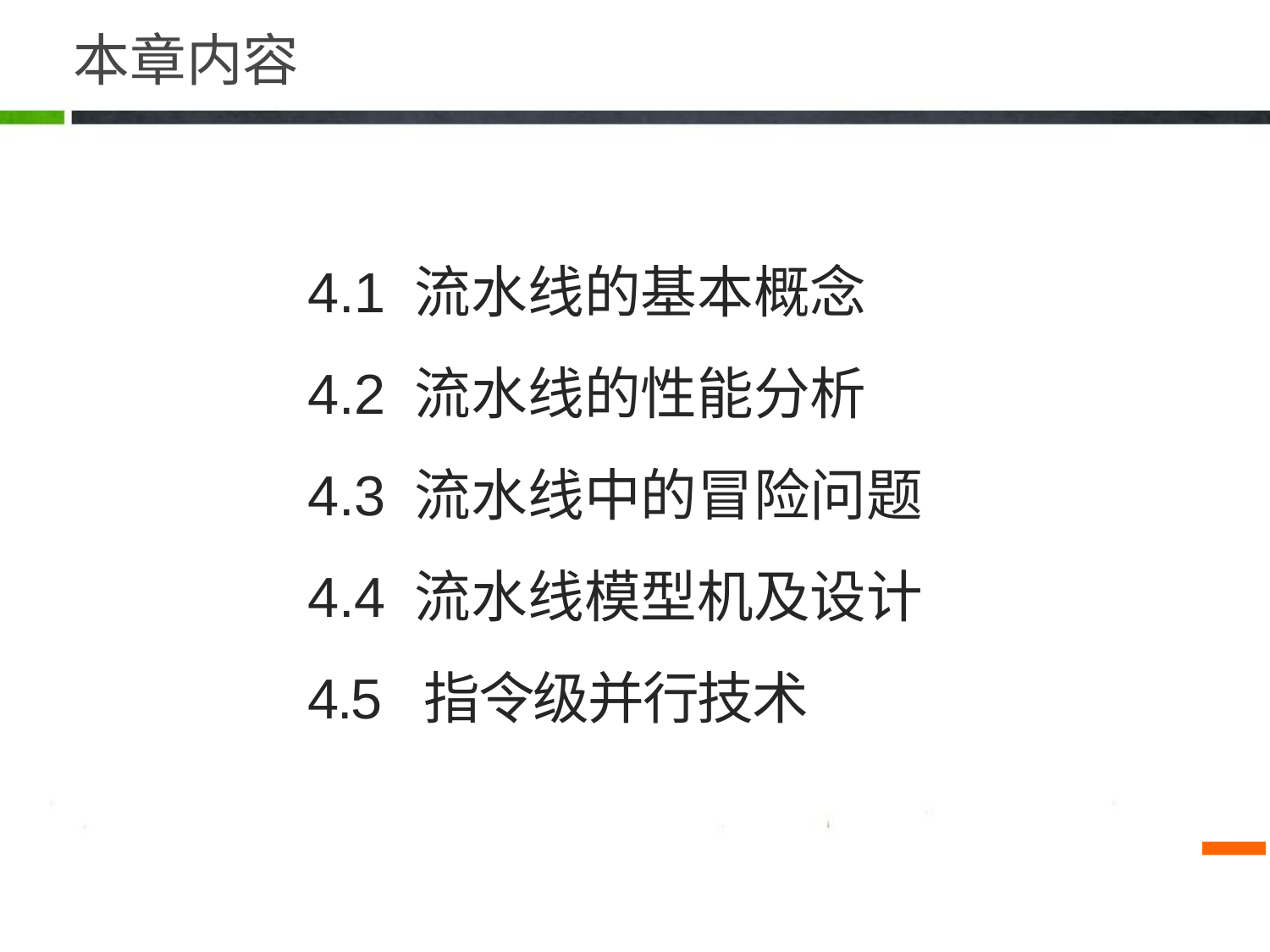

# 本章内容
4.1 流水线的基本概念
4.2 流水线的性能分析
4.3 流水线中的冒险问题
4.4 流水线模型机及设计
4.5  指令级并行技术